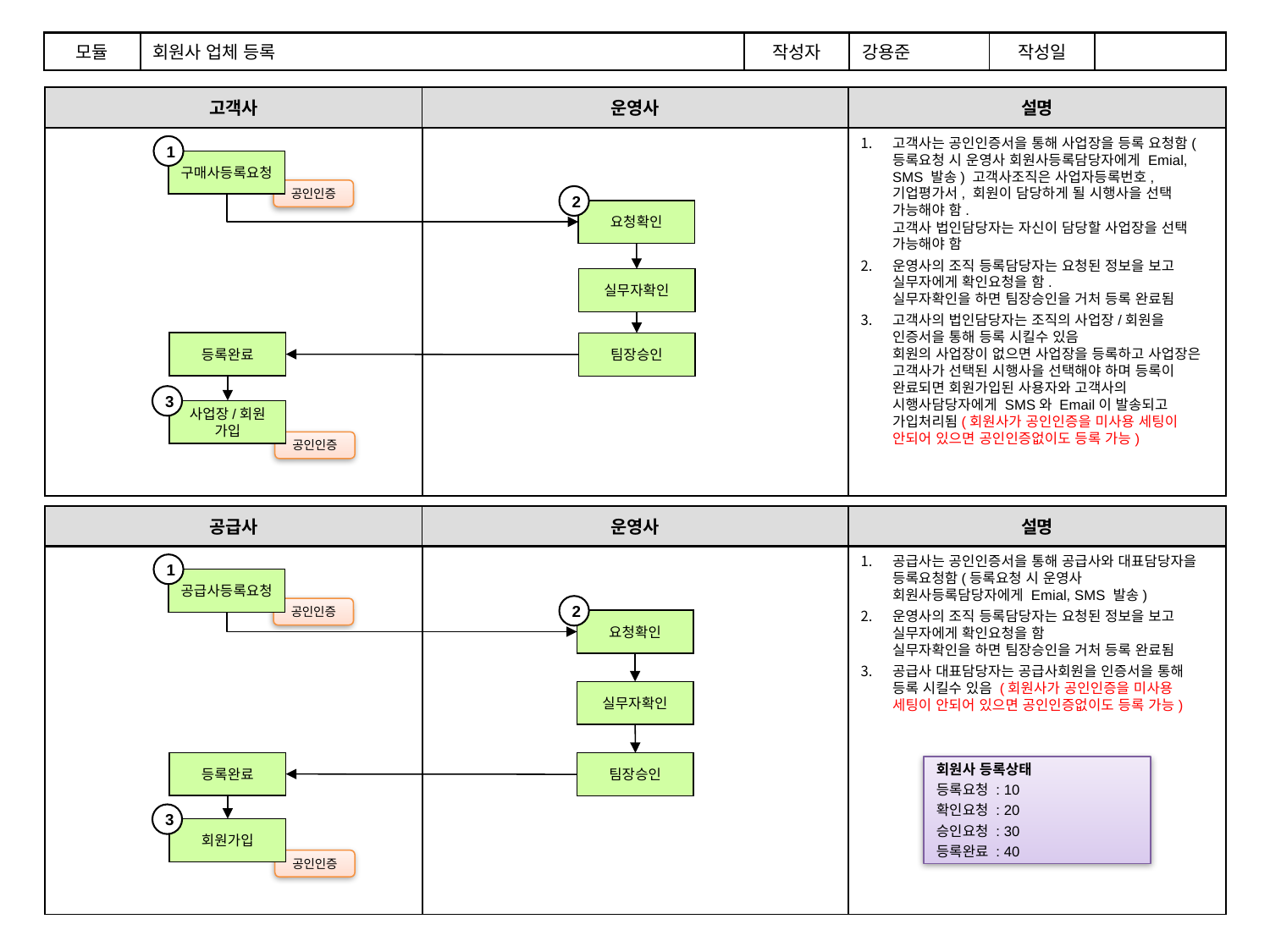

| 모듈 | 회원사 업체 등록 | 작성자 | 강용준 | 작성일 |  |
| --- | --- | --- | --- | --- | --- |
고객사
설명
운영사

고객사는 공인인증서을 통해 사업장을 등록 요청함(등록요청 시 운영사 회원사등록담당자에게 Emial, SMS 발송) 고객사조직은 사업자등록번호, 기업평가서, 회원이 담당하게 될 시행사을 선택 가능해야 함.
고객사 법인담당자는 자신이 담당할 사업장을 선택 가능해야 함
운영사의 조직 등록담당자는 요청된 정보을 보고 실무자에게 확인요청을 함.
실무자확인을 하면 팀장승인을 거처 등록 완료됨
고객사의 법인담당자는 조직의 사업장/회원을 인증서을 통해 등록 시킬수 있음
회원의 사업장이 없으면 사업장을 등록하고 사업장은 고객사가 선택된 시행사을 선택해야 하며 등록이 완료되면 회원가입된 사용자와 고객사의 시행사담당자에게 SMS와 Email이 발송되고 가입처리됨(회원사가 공인인증을 미사용 세팅이 안되어 있으면 공인인증없이도 등록 가능)

1
구매사등록요청
공인인증
2
요청확인
실무자확인
등록완료
팀장승인
3
사업장/회원
가입
공인인증
공급사
설명
운영사

공급사는 공인인증서을 통해 공급사와 대표담당자을 등록요청함(등록요청 시 운영사 회원사등록담당자에게 Emial, SMS 발송)
운영사의 조직 등록담당자는 요청된 정보을 보고 실무자에게 확인요청을 함
실무자확인을 하면 팀장승인을 거처 등록 완료됨
공급사 대표담당자는 공급사회원을 인증서을 통해 등록 시킬수 있음 (회원사가 공인인증을 미사용 세팅이 안되어 있으면 공인인증없이도 등록 가능)

1
공급사등록요청
2
공인인증
요청확인
실무자확인
등록완료
팀장승인
회원사 등록상태
등록요청 : 10
확인요청 : 20
승인요청 : 30
등록완료 : 40
3
회원가입
공인인증